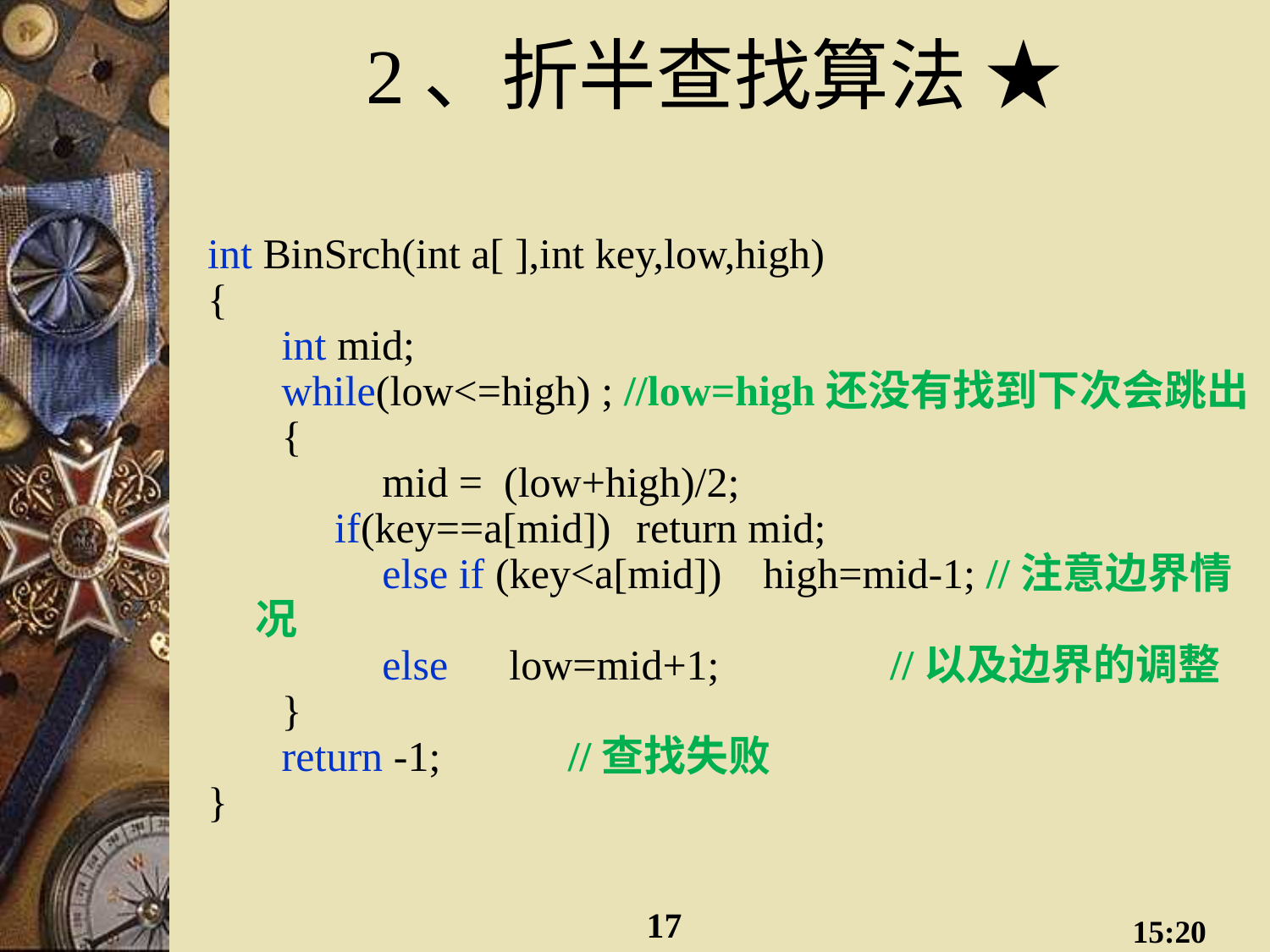

# 2、折半查找算法 ★
int BinSrch(int a[ ],int key,low,high)
{
       int mid;
       while(low<=high) ; //low=high还没有找到下次会跳出
       {
       	mid =  (low+high)/2;
            if(key==a[mid]) 	return mid;
       	else if (key<a[mid]) 	high=mid-1; //注意边界情况
       	else 	low=mid+1;   		//以及边界的调整
       }
       return -1;            //查找失败
}